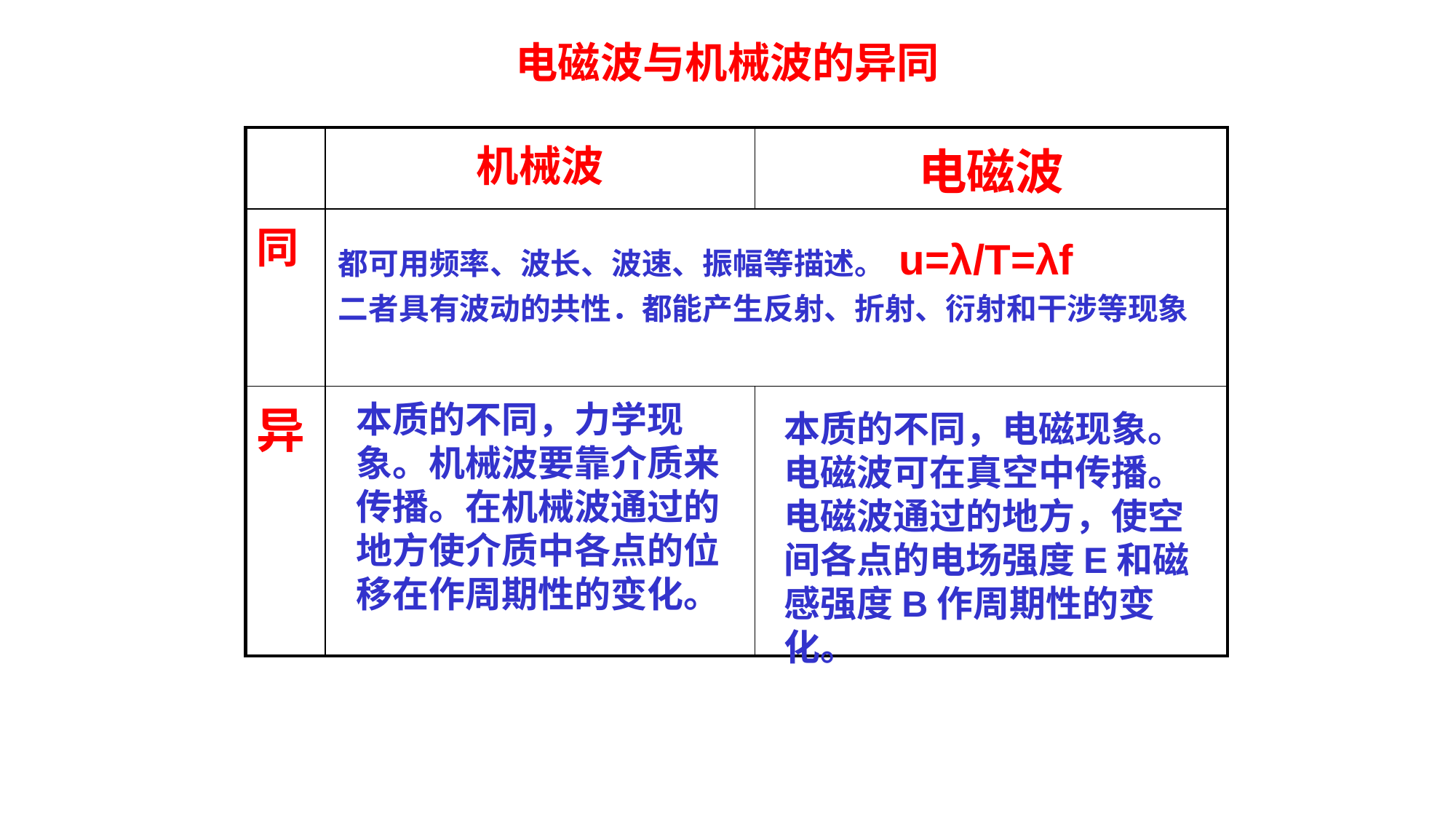

电磁波与机械波的异同
|  | 机械波 | 电磁波 |
| --- | --- | --- |
| 同 |  |  |
| 异 |  |  |
都可用频率、波长、波速、振幅等描述。 u=λ/T=λf
二者具有波动的共性．都能产生反射、折射、衍射和干涉等现象

本质的不同，力学现象。机械波要靠介质来传播。在机械波通过的地方使介质中各点的位移在作周期性的变化。

本质的不同，电磁现象。
电磁波可在真空中传播。
电磁波通过的地方，使空间各点的电场强度E和磁
感强度B作周期性的变化。